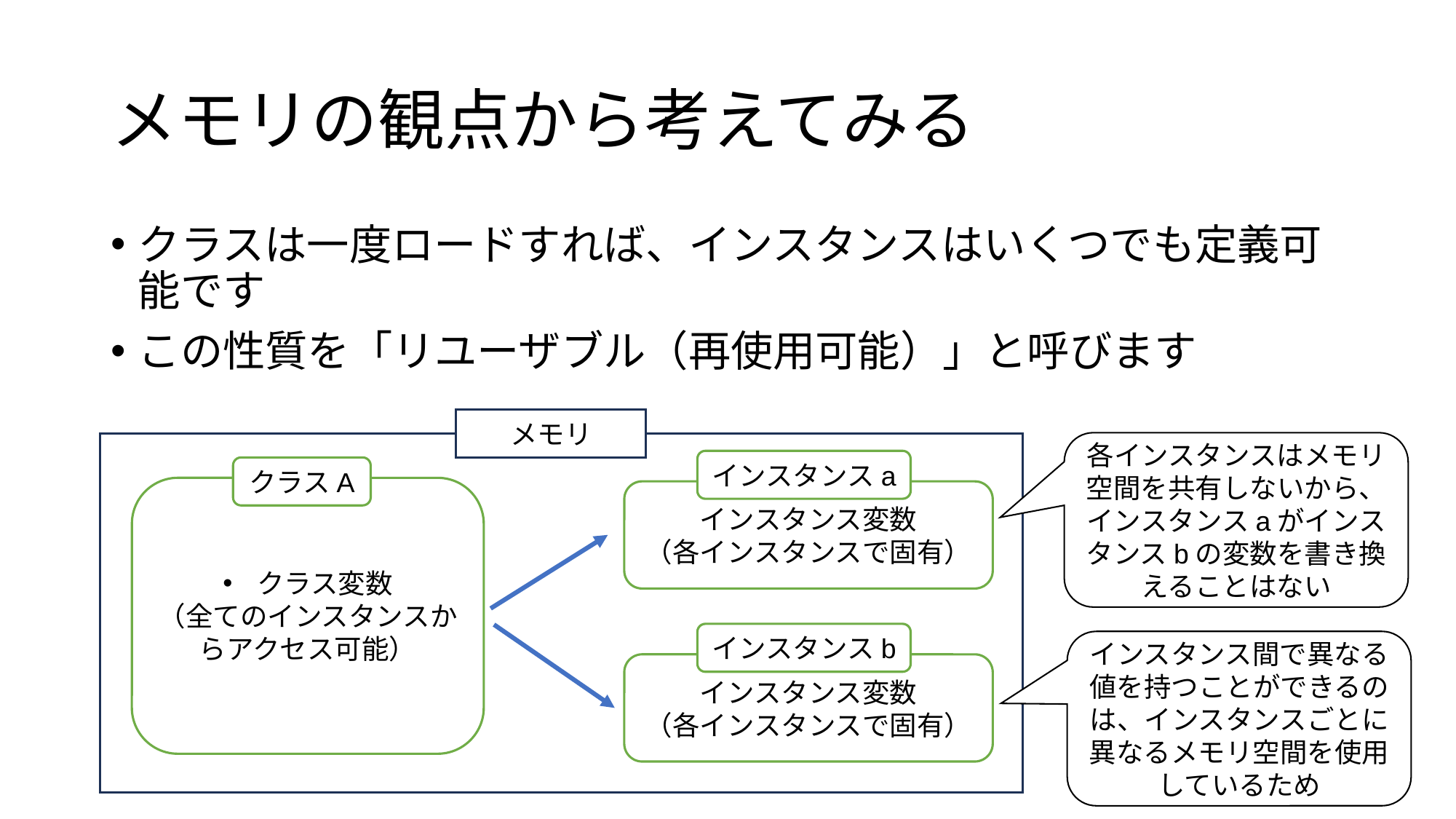

# メモリの観点から考えてみる
クラスは一度ロードすれば、インスタンスはいくつでも定義可能です
この性質を「リユーザブル（再使用可能）」と呼びます
メモリ
各インスタンスはメモリ空間を共有しないから、インスタンスaがインスタンスbの変数を書き換えることはない

インスタンスa
クラスA
クラス変数
（全てのインスタンスからアクセス可能）
インスタンス変数
（各インスタンスで固有）
インスタンスb
インスタンス間で異なる値を持つことができるのは、インスタンスごとに異なるメモリ空間を使用しているため
インスタンス変数
（各インスタンスで固有）